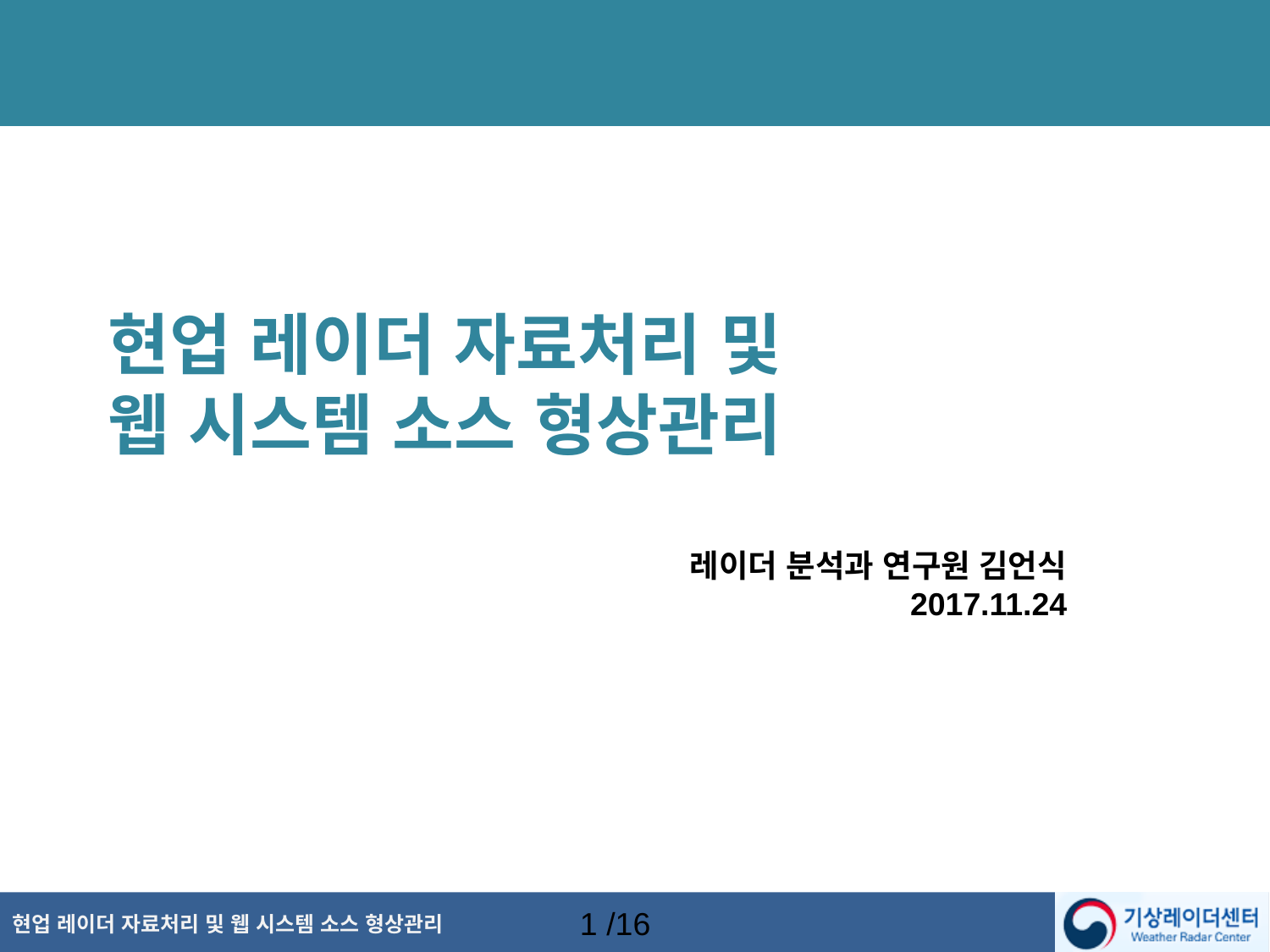

현업 레이더 자료처리 및
웹 시스템 소스 형상관리
레이더 분석과 연구원 김언식
2017.11.24
1